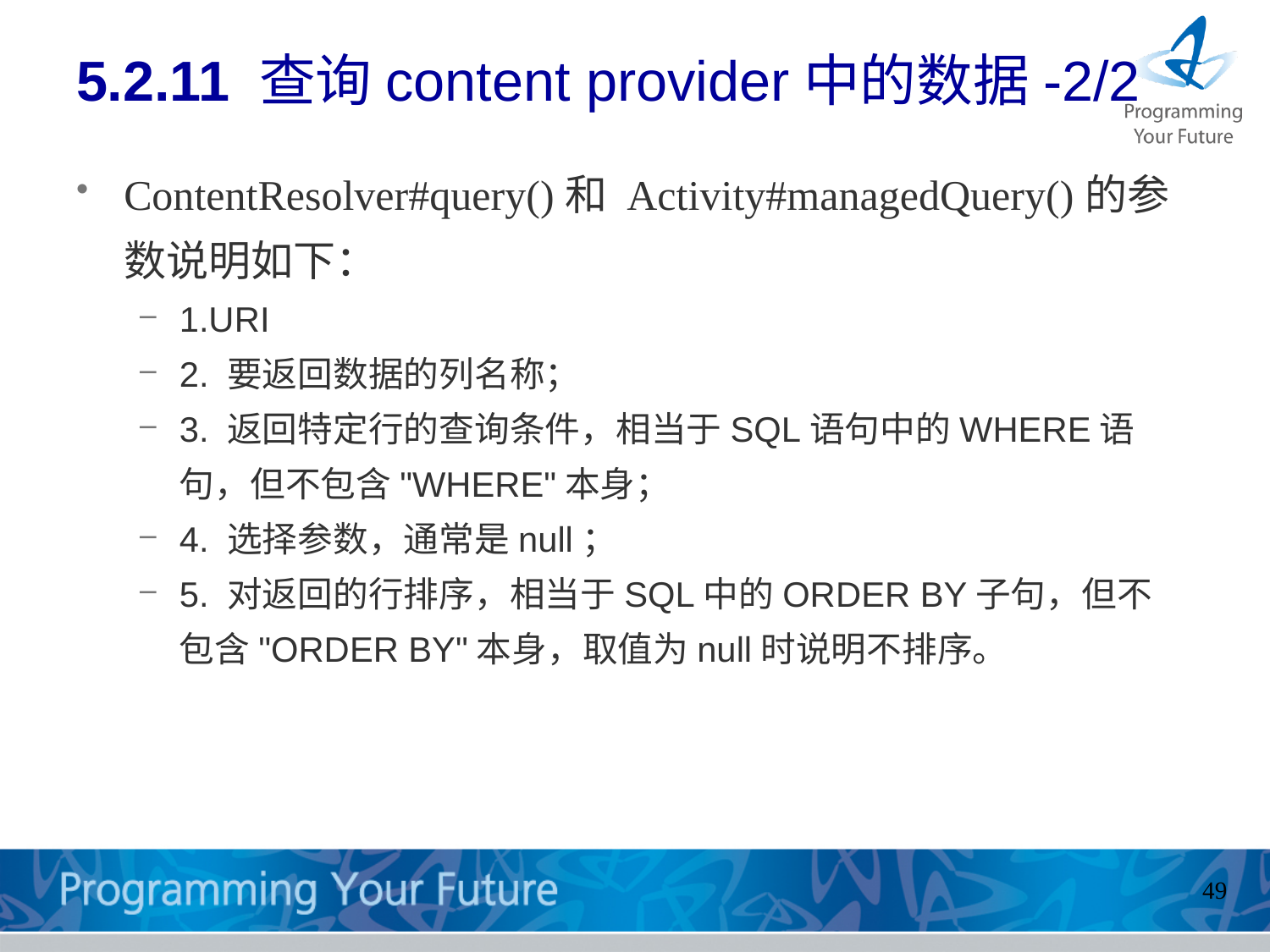

# 5.2.11 查询content provider中的数据-2/2
ContentResolver#query()和 Activity#managedQuery()的参数说明如下：
1.URI
2. 要返回数据的列名称；
3. 返回特定行的查询条件，相当于SQL语句中的WHERE语句，但不包含"WHERE"本身；
4. 选择参数，通常是null；
5. 对返回的行排序，相当于SQL中的ORDER BY子句，但不包含"ORDER BY"本身，取值为null时说明不排序。